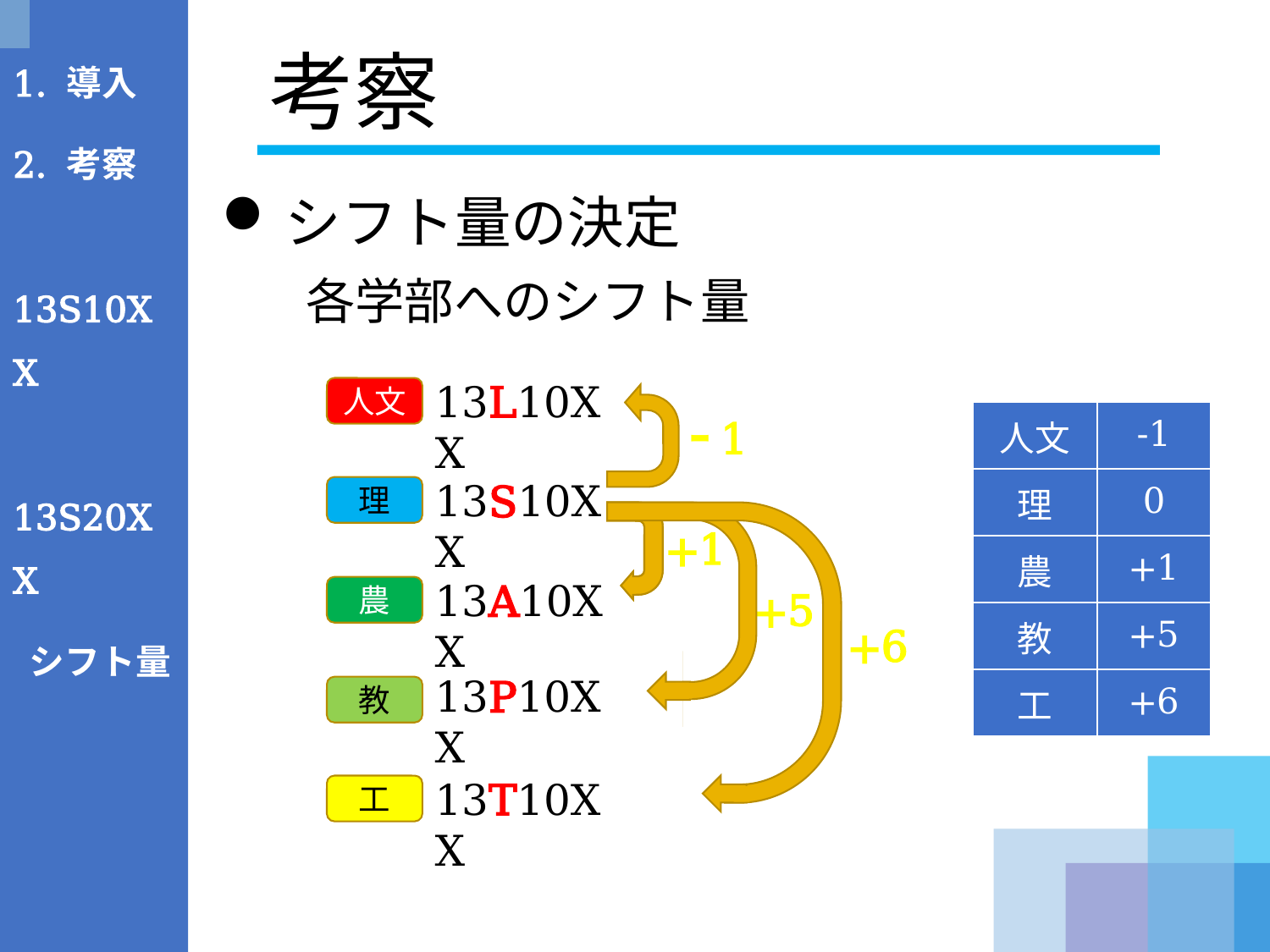

1. 導入
2. 考察
 13S10XX
 13S20XX
 シフト量
# 考察
シフト量の決定
各学部へのシフト量
|  | H | A | T | N |
| --- | --- | --- | --- | --- |
| G | Y | S | L | F |
| G | Y | S | L | F |
| X | R | H | A | T |
| X | R | H | A | T |
| N | G | Y | S | L |
| N | G | Y | S | L |
| F | X | R | H | A |
| F | X | R |  |  |
13L10XX
人文

| 人文 | -1 |
| --- | --- |
| 理 | 0 |
| 農 | +1 |
| 教 | +5 |
| 工 | +6 |
ｰ1
13S10XX
理
+1

13A10XX
農
+5
+6

13P10XX

教

13T10XX

工